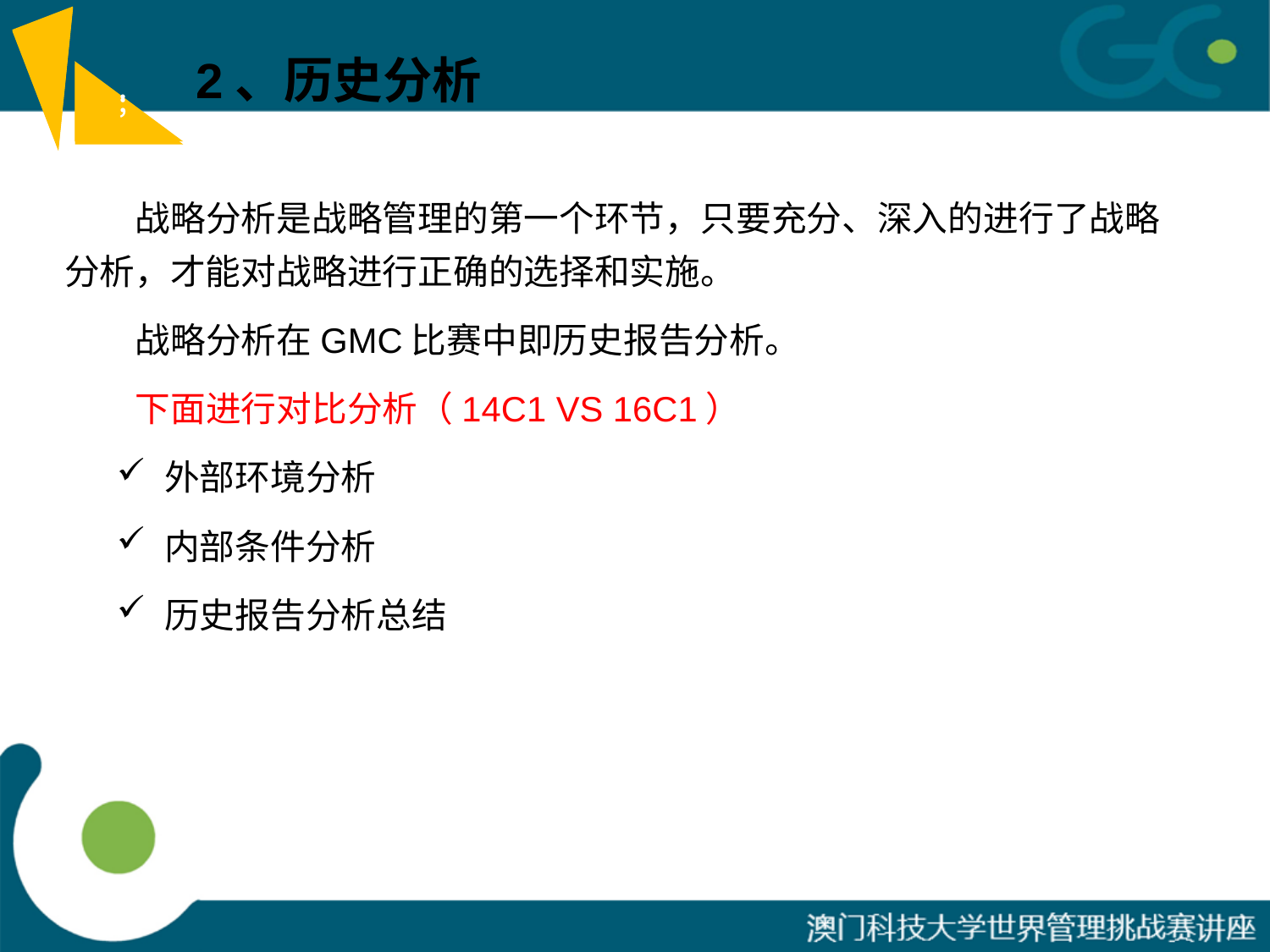

2、历史分析

；
；
　　战略分析是战略管理的第一个环节，只要充分、深入的进行了战略分析，才能对战略进行正确的选择和实施。
　　战略分析在GMC比赛中即历史报告分析。
　　下面进行对比分析（14C1 VS 16C1）
外部环境分析
内部条件分析
历史报告分析总结